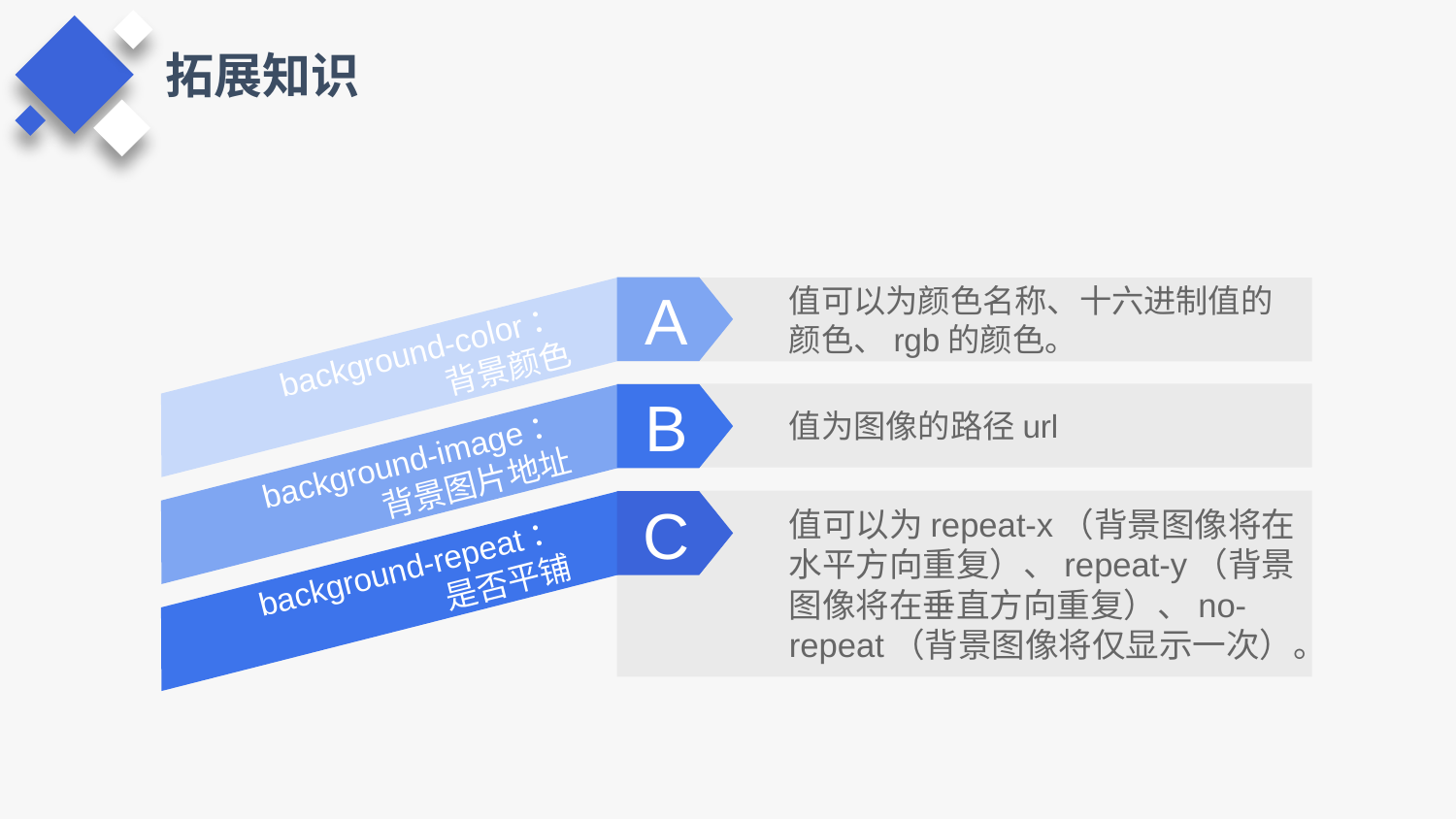

拓展知识

A
值可以为颜色名称、十六进制值的颜色、rgb的颜色。
background-color：
背景颜色
值为图像的路径url
B
background-image：
背景图片地址
值可以为repeat-x（背景图像将在水平方向重复）、repeat-y（背景图像将在垂直方向重复）、no-repeat（背景图像将仅显示一次）。
C
background-repeat：
是否平铺